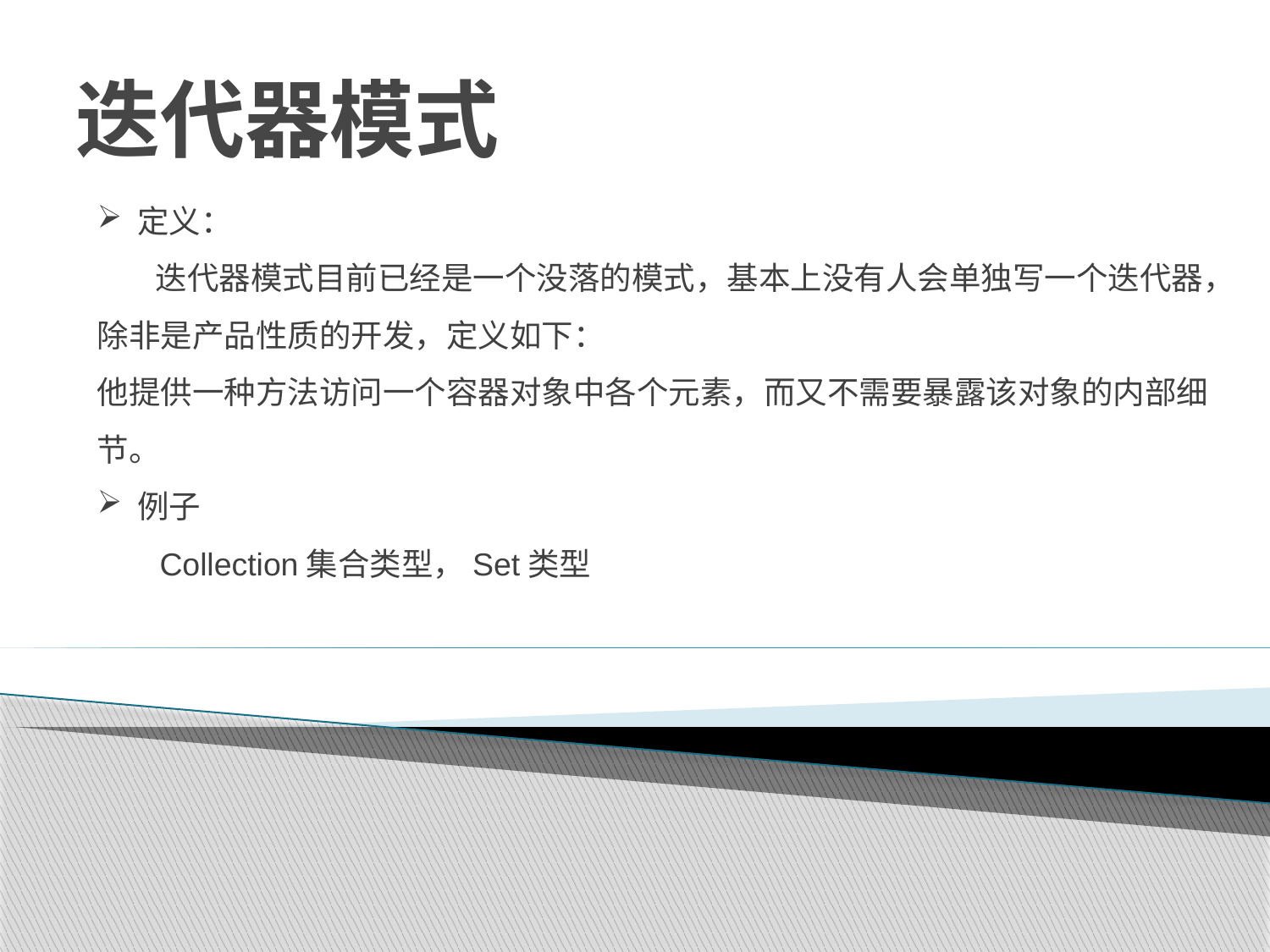

迭代器模式
定义：
       迭代器模式目前已经是一个没落的模式，基本上没有人会单独写一个迭代器，除非是产品性质的开发，定义如下：
他提供一种方法访问一个容器对象中各个元素，而又不需要暴露该对象的内部细节。
例子
       Collection集合类型，Set类型